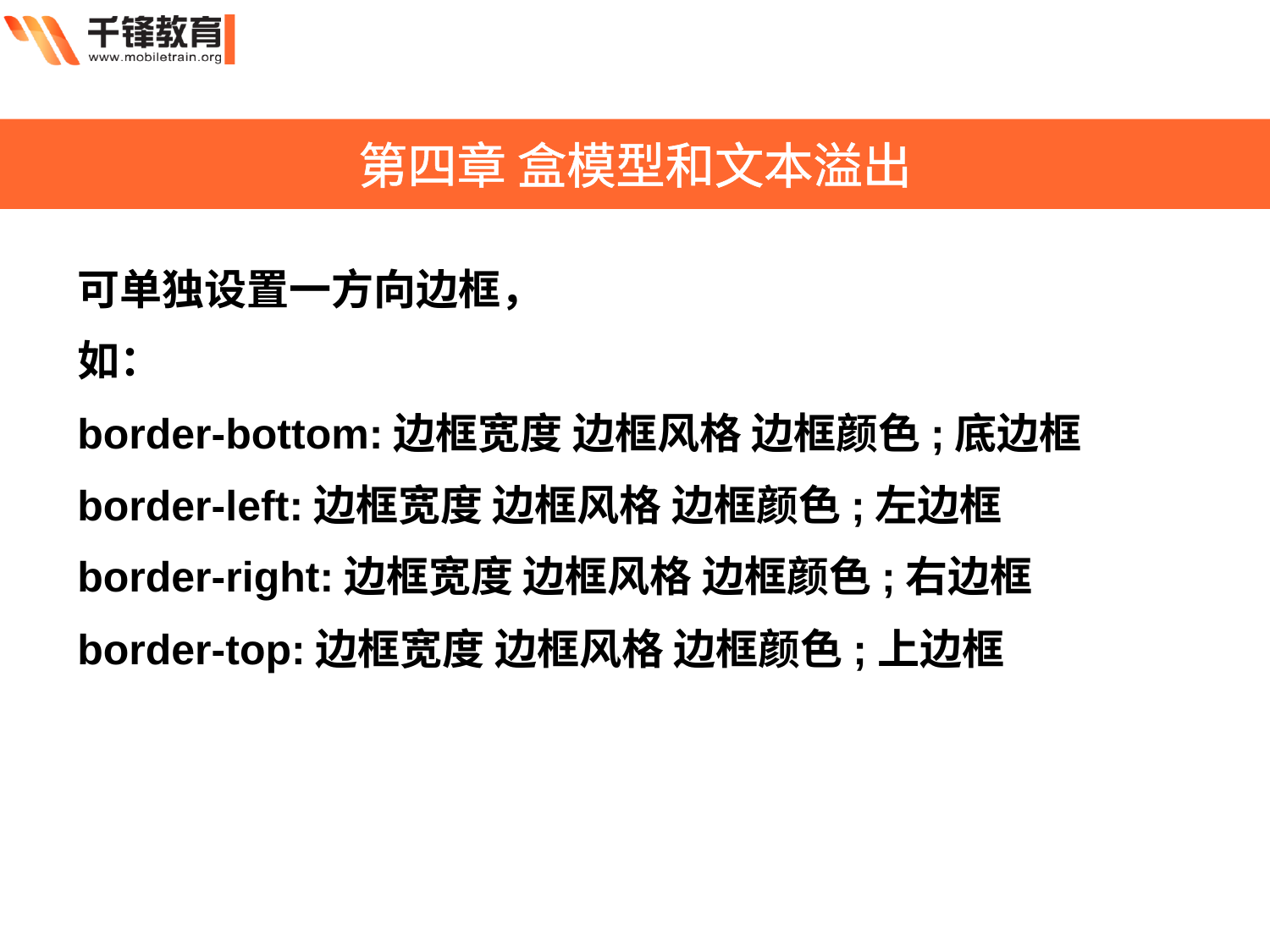

第四章 盒模型和文本溢出
可单独设置一方向边框，
如：
border-bottom:边框宽度 边框风格 边框颜色;底边框
border-left:边框宽度 边框风格 边框颜色;左边框
border-right:边框宽度 边框风格 边框颜色;右边框
border-top:边框宽度 边框风格 边框颜色;上边框